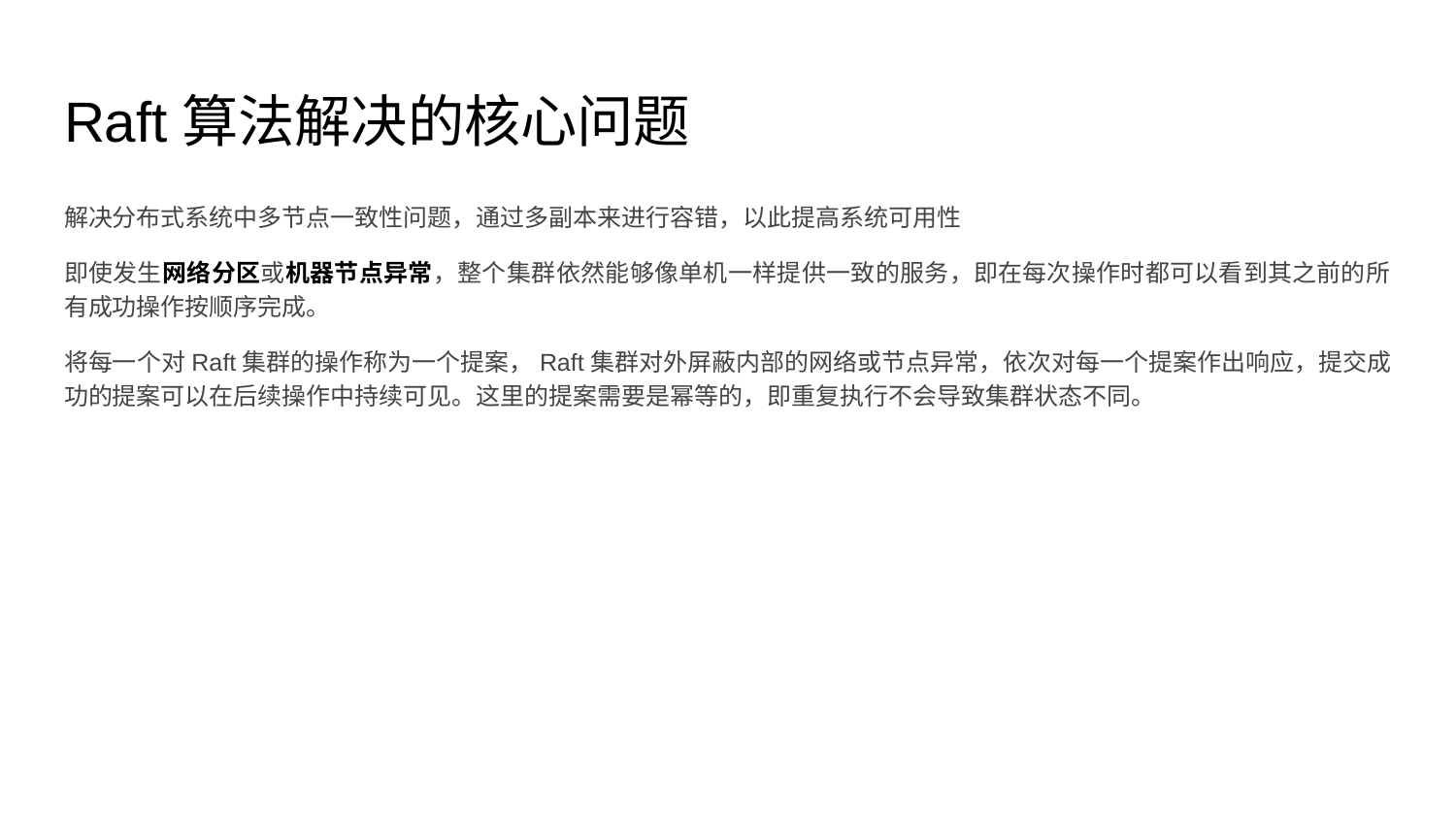

# Raft算法解决的核心问题
解决分布式系统中多节点一致性问题，通过多副本来进行容错，以此提高系统可用性
即使发生网络分区或机器节点异常，整个集群依然能够像单机一样提供一致的服务，即在每次操作时都可以看到其之前的所有成功操作按顺序完成。
将每一个对Raft集群的操作称为一个提案，Raft集群对外屏蔽内部的网络或节点异常，依次对每一个提案作出响应，提交成功的提案可以在后续操作中持续可见。这里的提案需要是幂等的，即重复执行不会导致集群状态不同。